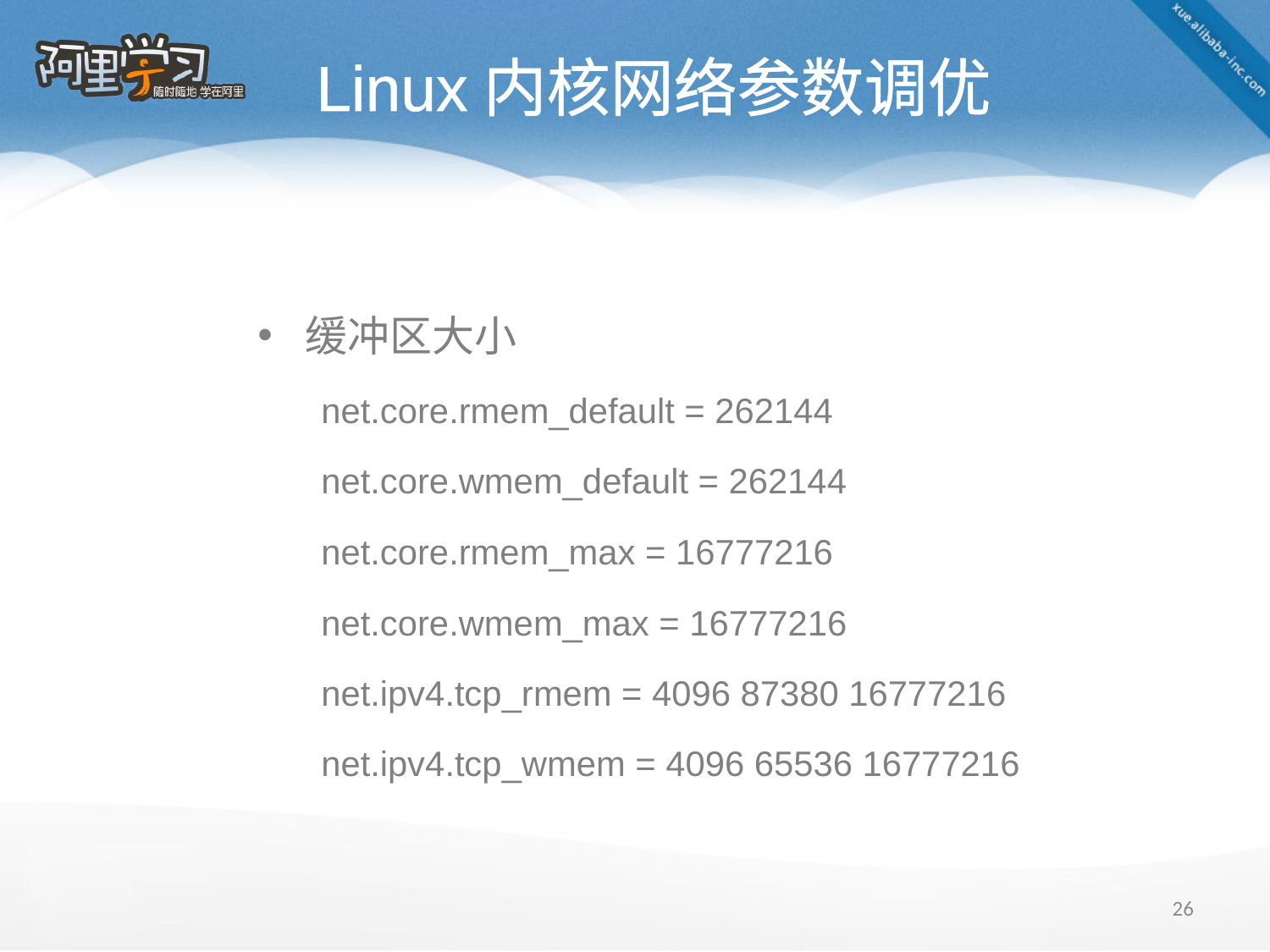

# Linux内核网络参数调优
缓冲区大小
net.core.rmem_default = 262144
net.core.wmem_default = 262144
net.core.rmem_max = 16777216
net.core.wmem_max = 16777216
net.ipv4.tcp_rmem = 4096 87380 16777216
net.ipv4.tcp_wmem = 4096 65536 16777216
26